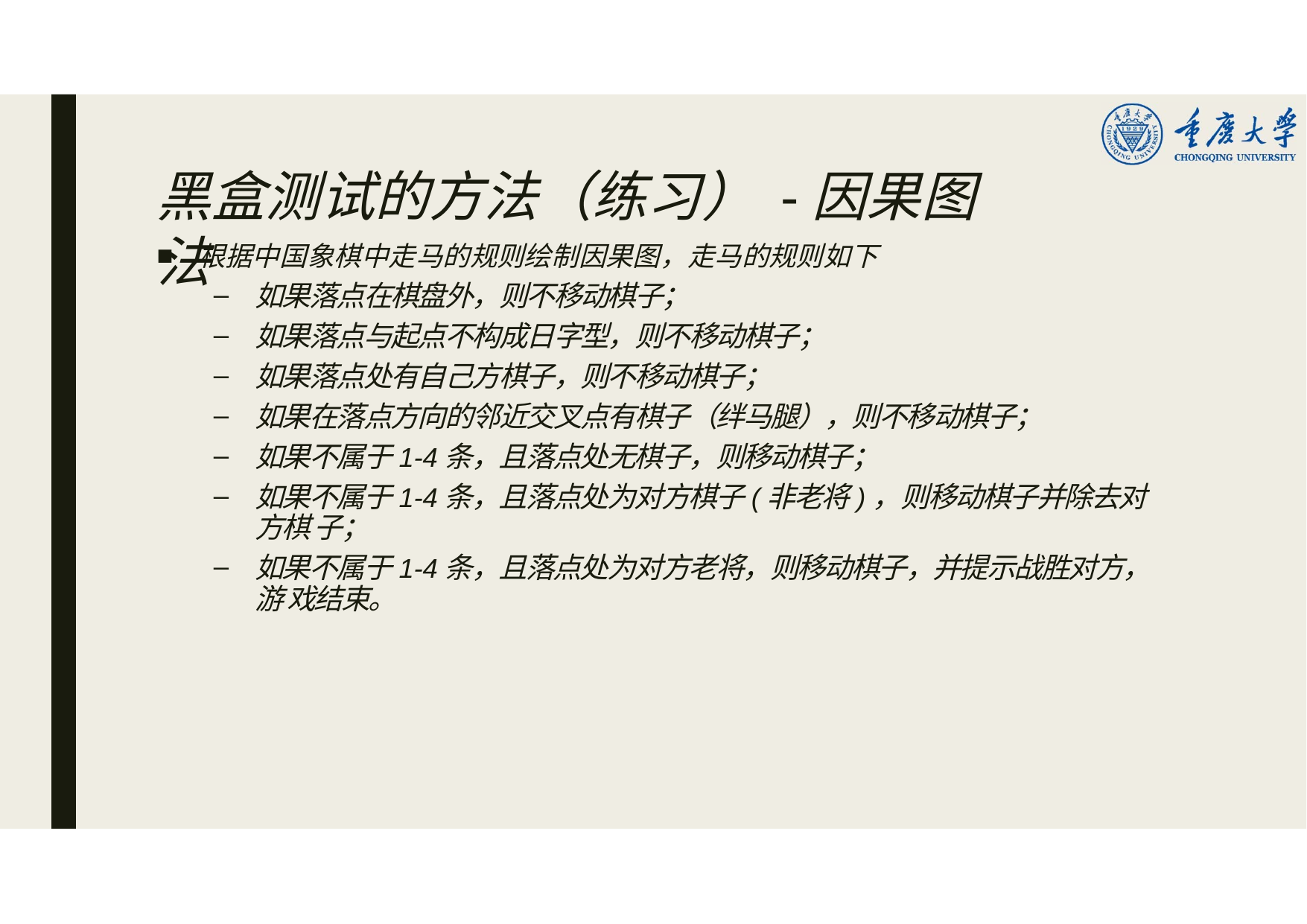

# 黑盒测试的方法（练习） -因果图法
根据中国象棋中走马的规则绘制因果图，走马的规则如下
如果落点在棋盘外，则不移动棋子；
如果落点与起点不构成日字型，则不移动棋子；
如果落点处有自己方棋子，则不移动棋子；
如果在落点方向的邻近交叉点有棋子（绊马腿），则不移动棋子；
如果不属于1-4条，且落点处无棋子，则移动棋子；
如果不属于1-4条，且落点处为对方棋子(非老将)，则移动棋子并除去对方棋 子；
如果不属于1-4条，且落点处为对方老将，则移动棋子，并提示战胜对方，游 戏结束。